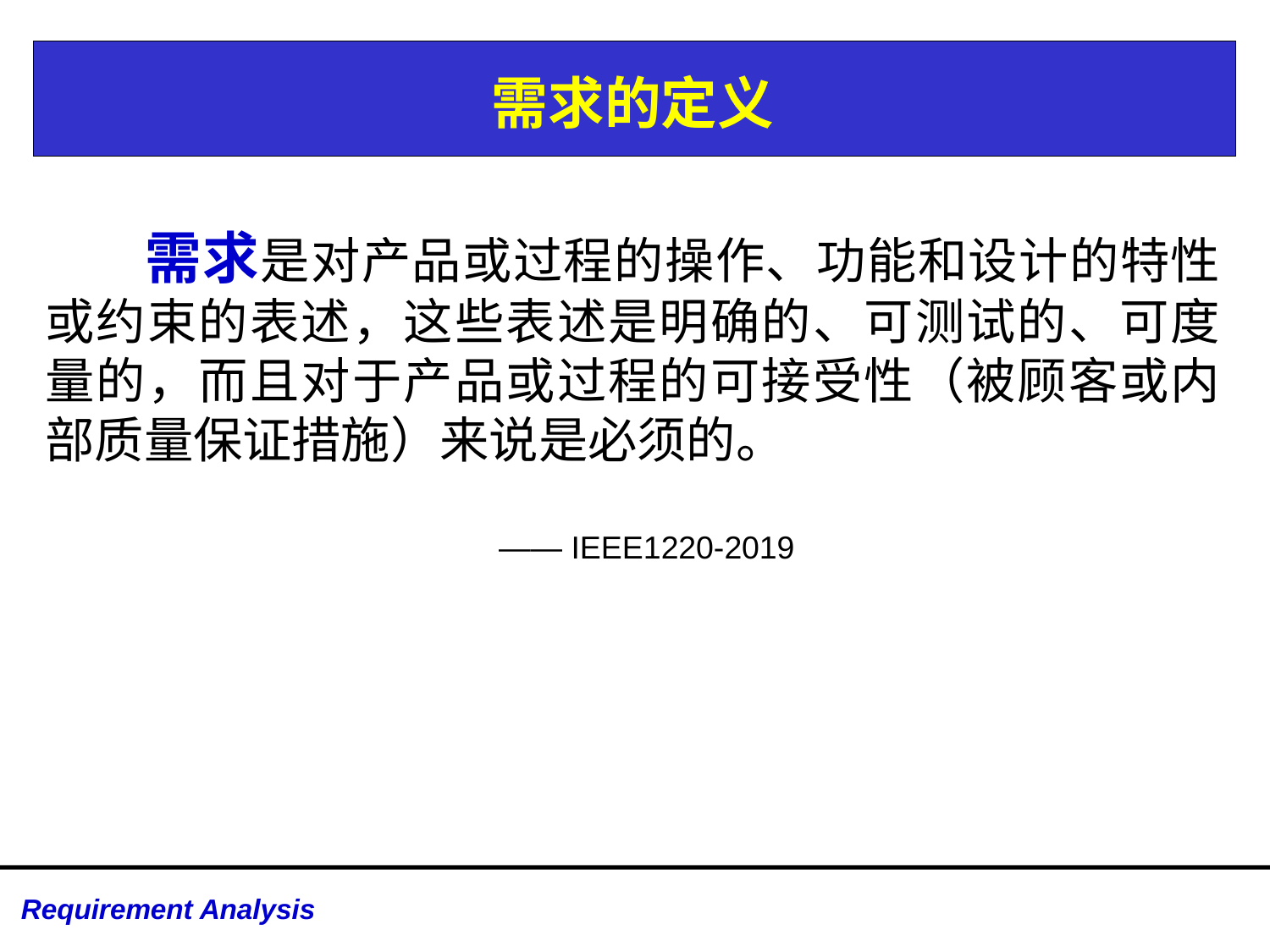

需求的定义
       需求是对产品或过程的操作、功能和设计的特性或约束的表述，这些表述是明确的、可测试的、可度量的，而且对于产品或过程的可接受性（被顾客或内部质量保证措施）来说是必须的。

                                                   —— IEEE1220-2019